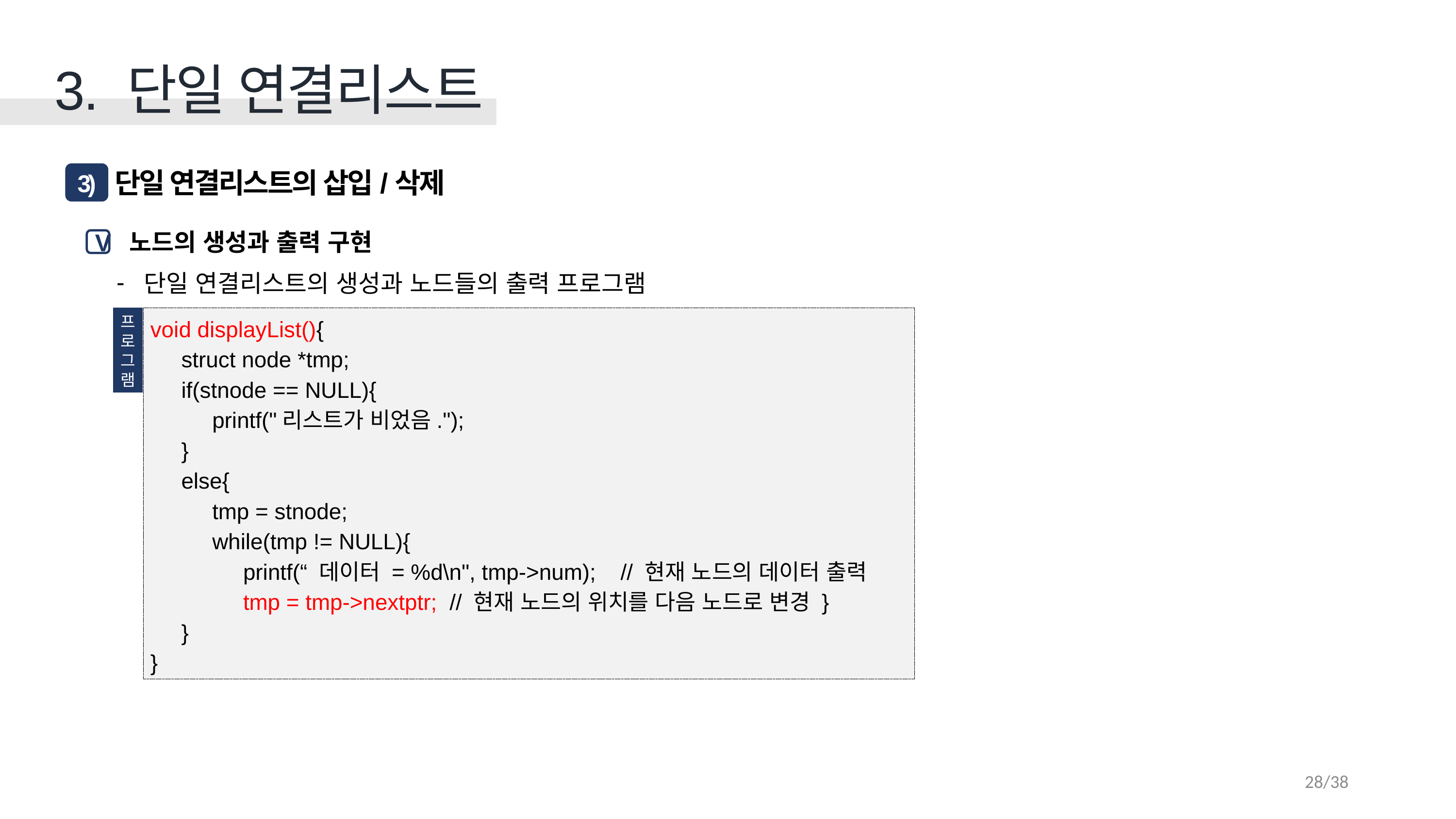

3. 단일 연결리스트

 단일 연결리스트의 삽입/삭제
3)
 노드의 생성과 출력 구현

단일 연결리스트의 생성과 노드들의 출력 프로그램
V
프
로
그
램
void displayList(){
     struct node *tmp;
     if(stnode == NULL){
          printf("리스트가 비었음.");
     }
     else{
          tmp = stnode;
          while(tmp != NULL){
               printf(“ 데이터 = %d\n", tmp->num);    // 현재 노드의 데이터 출력
               tmp = tmp->nextptr;  // 현재 노드의 위치를 다음 노드로 변경 }
     }
}
28/38